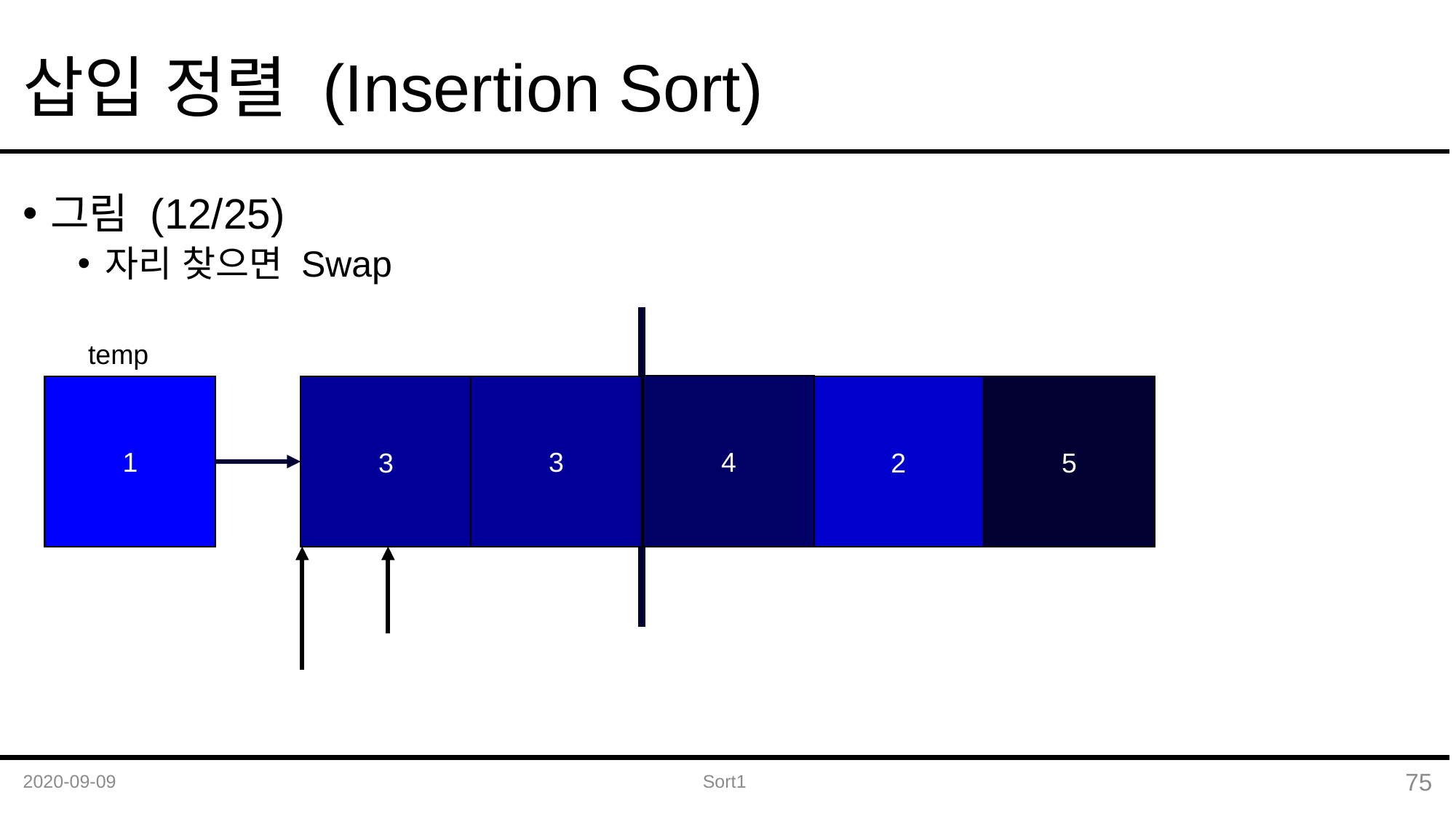

# 삽입 정렬 (Insertion Sort)
그림 (12/25)
자리 찾으면 Swap
temp
4
1
3

5

2
3
2020-09-09
Sort1
75